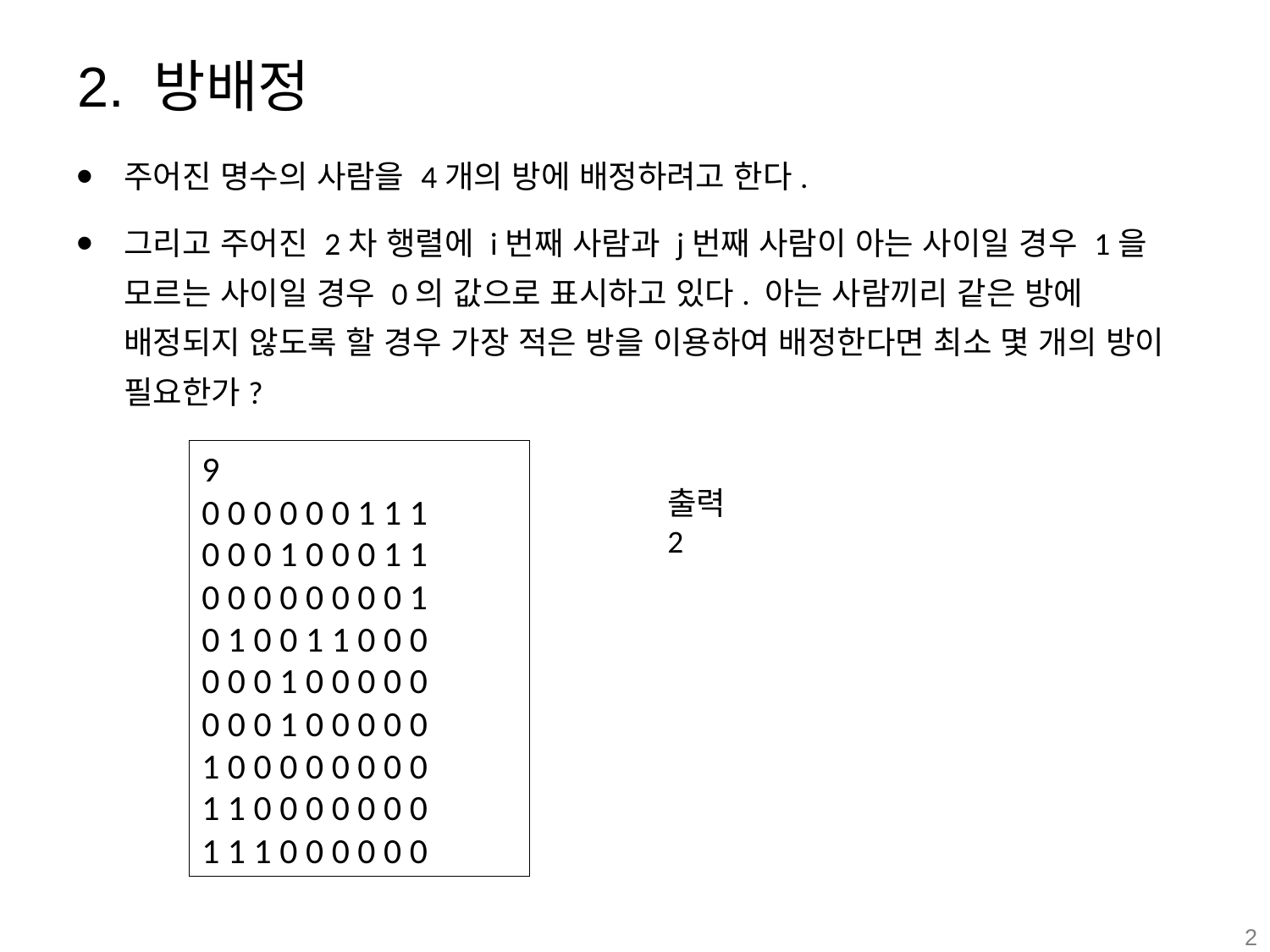

# 2. 방배정
주어진 명수의 사람을 4개의 방에 배정하려고 한다.
그리고 주어진 2차 행렬에 i번째 사람과 j번째 사람이 아는 사이일 경우 1을 모르는 사이일 경우 0의 값으로 표시하고 있다. 아는 사람끼리 같은 방에 배정되지 않도록 할 경우 가장 적은 방을 이용하여 배정한다면 최소 몇 개의 방이 필요한가?

9
0 0 0 0 0 0 1 1 1
0 0 0 1 0 0 0 1 1
0 0 0 0 0 0 0 0 1
0 1 0 0 1 1 0 0 0
0 0 0 1 0 0 0 0 0
0 0 0 1 0 0 0 0 0
1 0 0 0 0 0 0 0 0
1 1 0 0 0 0 0 0 0
1 1 1 0 0 0 0 0 0
출력
2
2